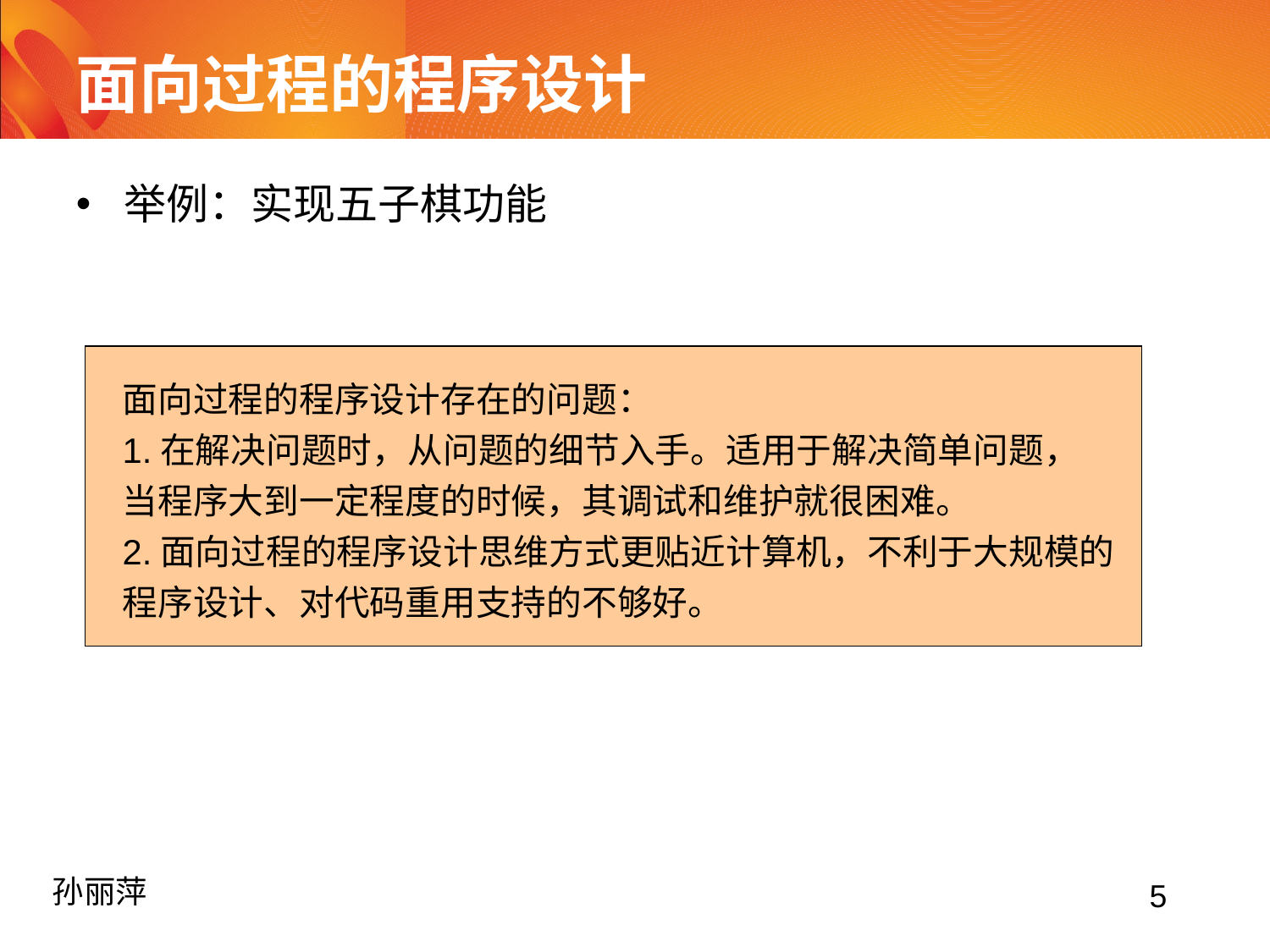

# 面向过程的程序设计
举例：实现五子棋功能
面向过程的程序设计存在的问题：
1.在解决问题时，从问题的细节入手。适用于解决简单问题，
当程序大到一定程度的时候，其调试和维护就很困难。
2.面向过程的程序设计思维方式更贴近计算机，不利于大规模的
程序设计、对代码重用支持的不够好。